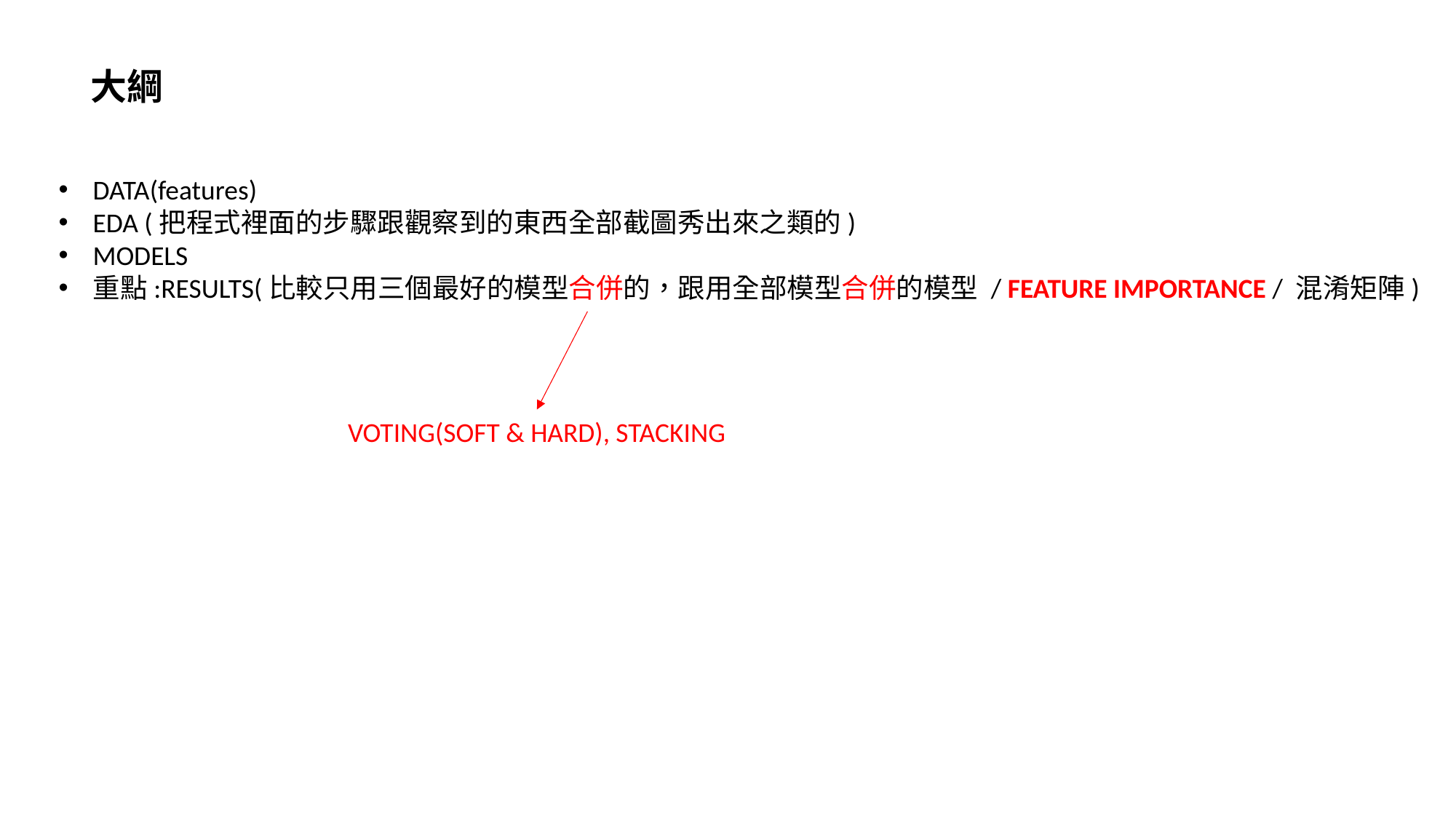

大綱
DATA(features)
EDA (把程式裡面的步驟跟觀察到的東西全部截圖秀出來之類的)
MODELS
重點:RESULTS(比較只用三個最好的模型合併的，跟用全部模型合併的模型 / FEATURE IMPORTANCE / 混淆矩陣)

VOTING(SOFT & HARD), STACKING